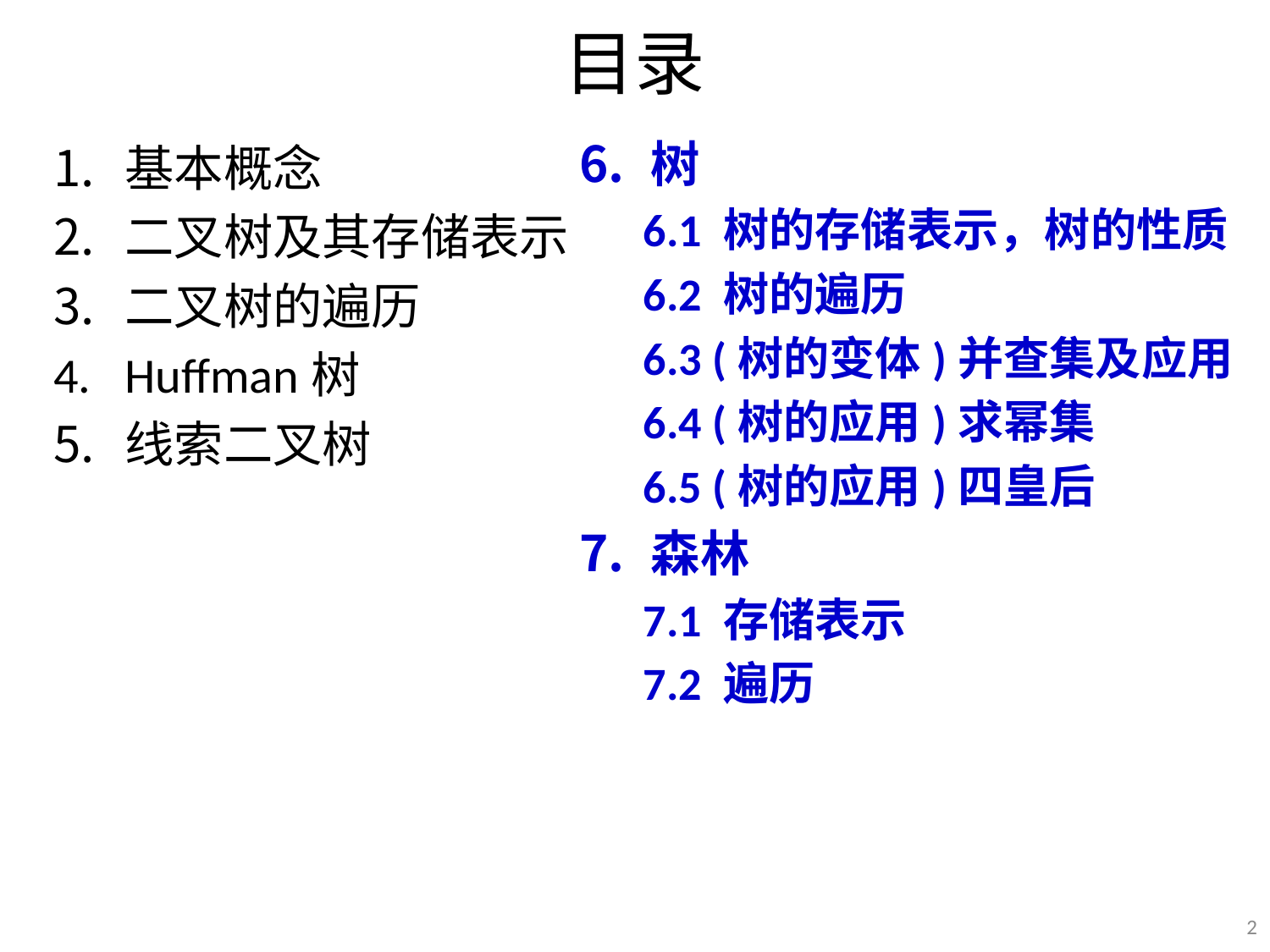

# 目录
树
6.1 树的存储表示，树的性质
6.2 树的遍历
6.3 (树的变体)并查集及应用
6.4 (树的应用)求幂集
6.5 (树的应用)四皇后
森林
7.1 存储表示
7.2 遍历
基本概念
二叉树及其存储表示
二叉树的遍历
Huffman树
线索二叉树

2